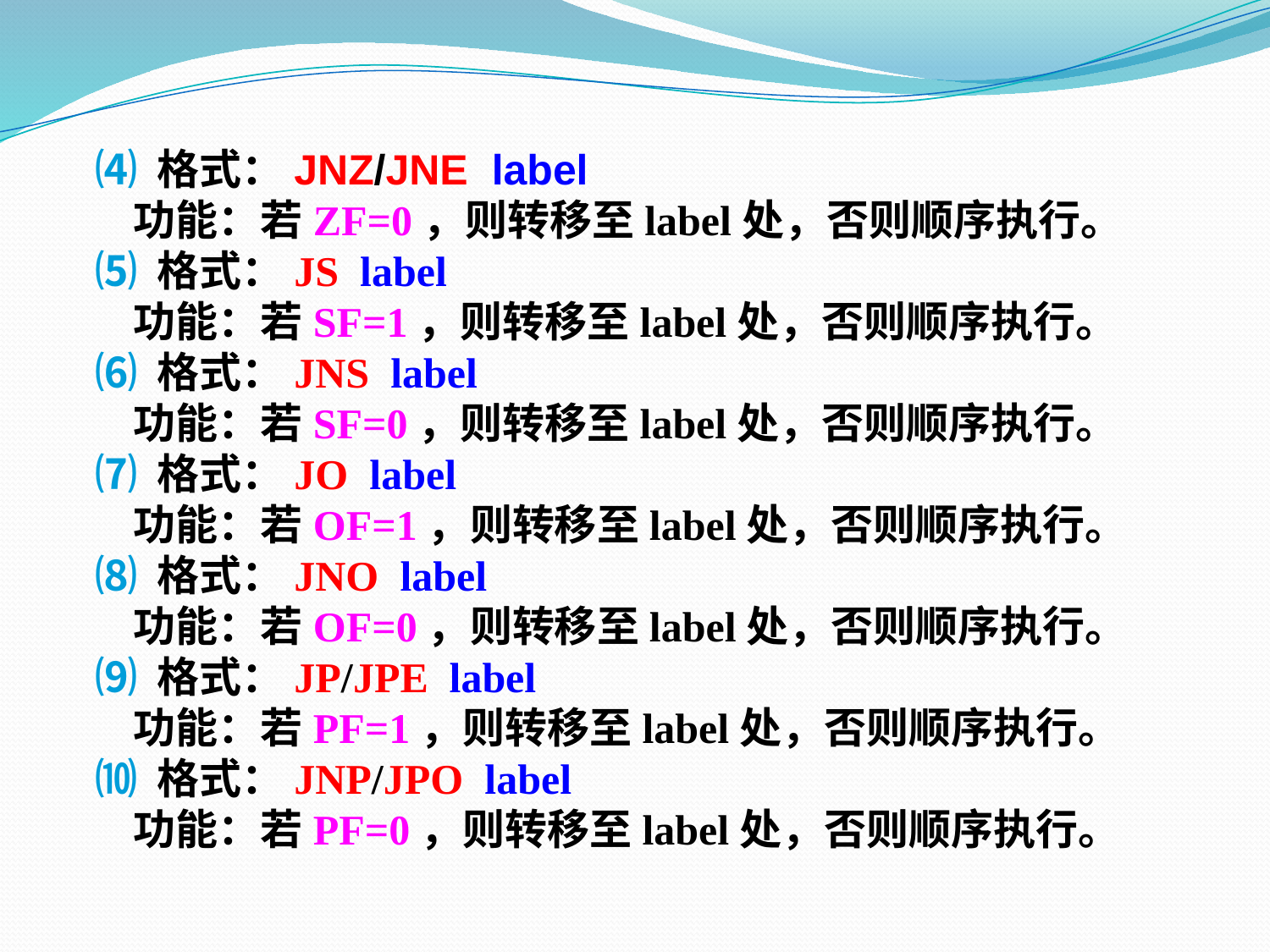

⑷ 格式：JNZ/JNE  label
     功能：若ZF=0，则转移至label处，否则顺序执行。
  ⑸ 格式：JS  label
     功能：若SF=1，则转移至label处，否则顺序执行。
  ⑹ 格式：JNS  label
     功能：若SF=0，则转移至label处，否则顺序执行。
  ⑺ 格式：JO  label
     功能：若OF=1，则转移至label处，否则顺序执行。
  ⑻ 格式：JNO  label
     功能：若OF=0，则转移至label处，否则顺序执行。
  ⑼ 格式：JP/JPE  label
     功能：若PF=1，则转移至label处，否则顺序执行。
  ⑽ 格式：JNP/JPO  label
     功能：若PF=0，则转移至label处，否则顺序执行。